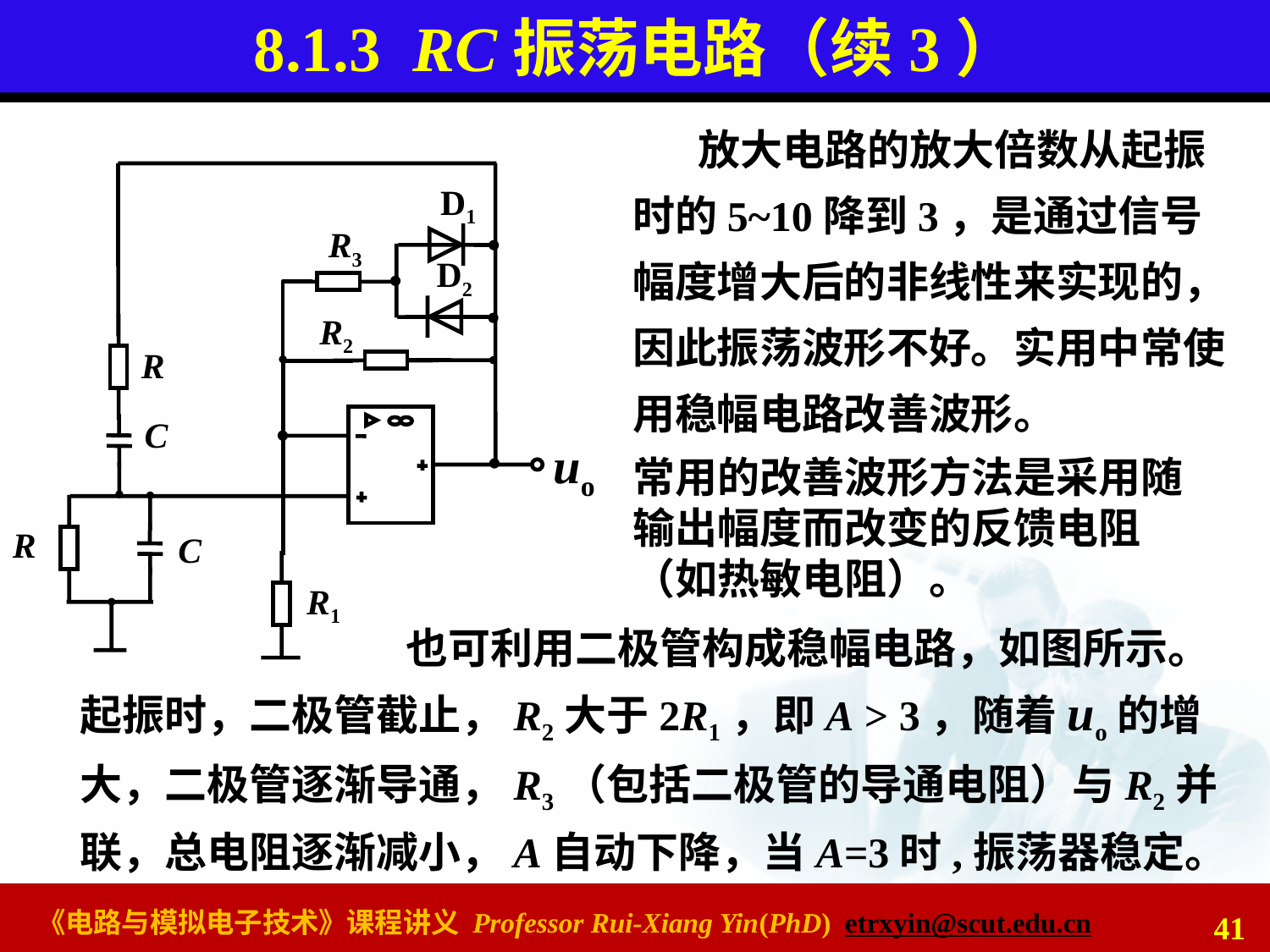

# 8.1.3  RC振荡电路（续3）
放大电路的放大倍数从起振时的5~10降到3，是通过信号幅度增大后的非线性来实现的，因此振荡波形不好。实用中常使用稳幅电路改善波形。

R2

R

C

uo

R
C

R1

D1
R3

D2

常用的改善波形方法是采用随输出幅度而改变的反馈电阻（如热敏电阻）。
也可利用二极管构成稳幅电路，如图所示。
起振时，二极管截止，R2大于2R1，即A > 3，随着uo的增大，二极管逐渐导通，R3（包括二极管的导通电阻）与R2并联，总电阻逐渐减小，A自动下降，当A=3时,振荡器稳定。
41